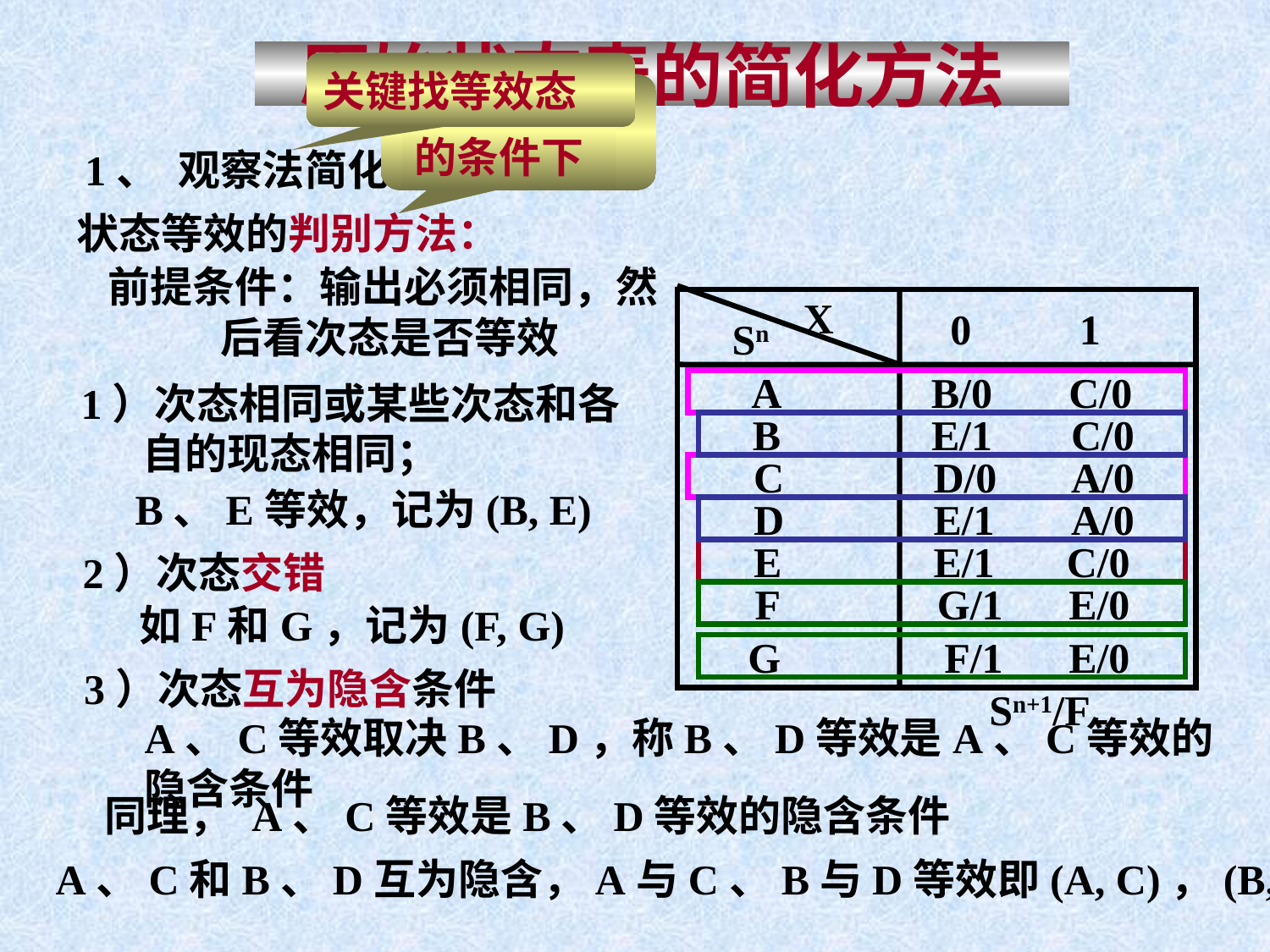

原始状态表的简化方法
关键找等效态

同样输入的条件下
1、  观察法简化
状态等效的判别方法：
前提条件：输出必须相同，然后看次态是否等效

X
0
1
Sn
A
B/0
C/0
B
E/1
C/0
C
D/0
A/0
D
E/1
A/0
E
E/1
C/0
F
G/1
E/0
G
F/1
E/0
Sn+1/F
1）次态相同或某些次态和各自的现态相同；

B、E等效，记为(B, E)

2）次态交错

如F和G，记为(F, G)

3）次态互为隐含条件
A、C等效取决B、D，称B、D等效是A、C等效的隐含条件
同理， A、C等效是B、D等效的隐含条件
A、C和B、D互为隐含，A与C、B与D等效即(A, C)，(B, D)